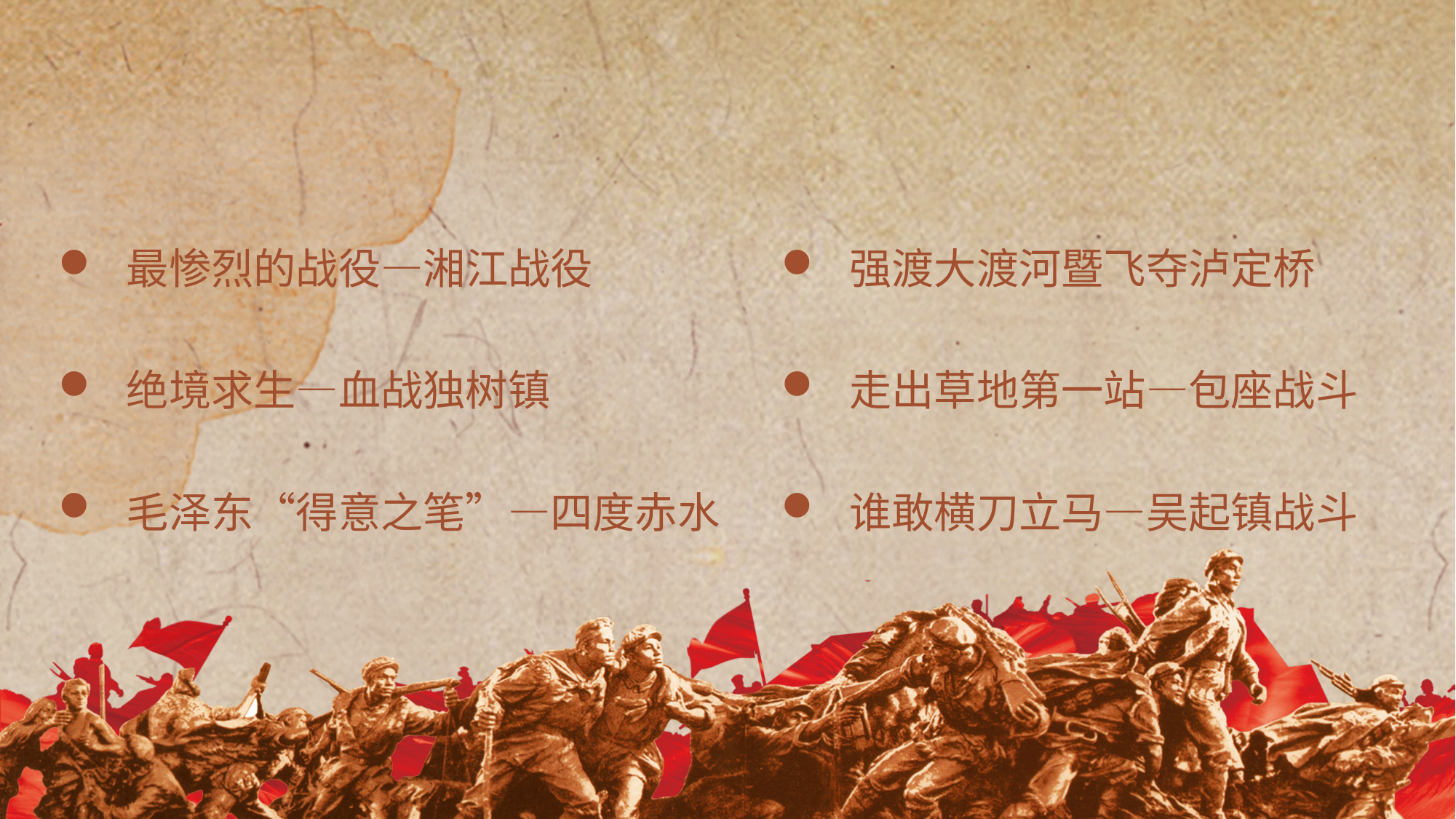

最惨烈的战役—湘江战役
强渡大渡河暨飞夺泸定桥
绝境求生—血战独树镇
走出草地第一站—包座战斗
毛泽东“得意之笔”—四度赤水
谁敢横刀立马—吴起镇战斗